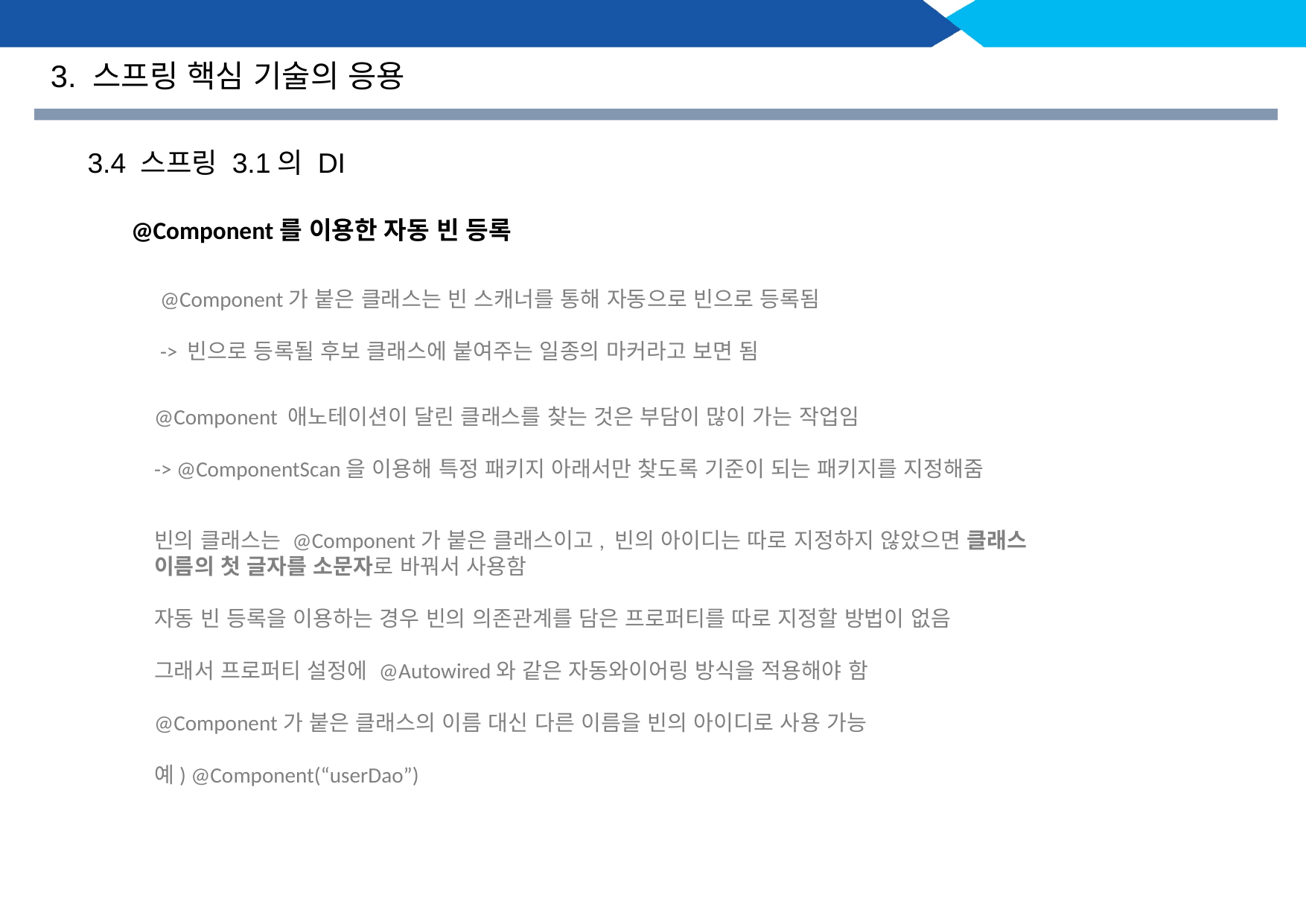

3. 스프링 핵심 기술의 응용
3.4 스프링 3.1의 DI
@Component를 이용한 자동 빈 등록
@Component가 붙은 클래스는 빈 스캐너를 통해 자동으로 빈으로 등록됨

-> 빈으로 등록될 후보 클래스에 붙여주는 일종의 마커라고 보면 됨
@Component 애노테이션이 달린 클래스를 찾는 것은 부담이 많이 가는 작업임

-> @ComponentScan을 이용해 특정 패키지 아래서만 찾도록 기준이 되는 패키지를 지정해줌
빈의 클래스는 @Component가 붙은 클래스이고, 빈의 아이디는 따로 지정하지 않았으면 클래스 이름의 첫 글자를 소문자로 바꿔서 사용함

자동 빈 등록을 이용하는 경우 빈의 의존관계를 담은 프로퍼티를 따로 지정할 방법이 없음

그래서 프로퍼티 설정에 @Autowired와 같은 자동와이어링 방식을 적용해야 함

@Component가 붙은 클래스의 이름 대신 다른 이름을 빈의 아이디로 사용 가능

예) @Component(“userDao”)